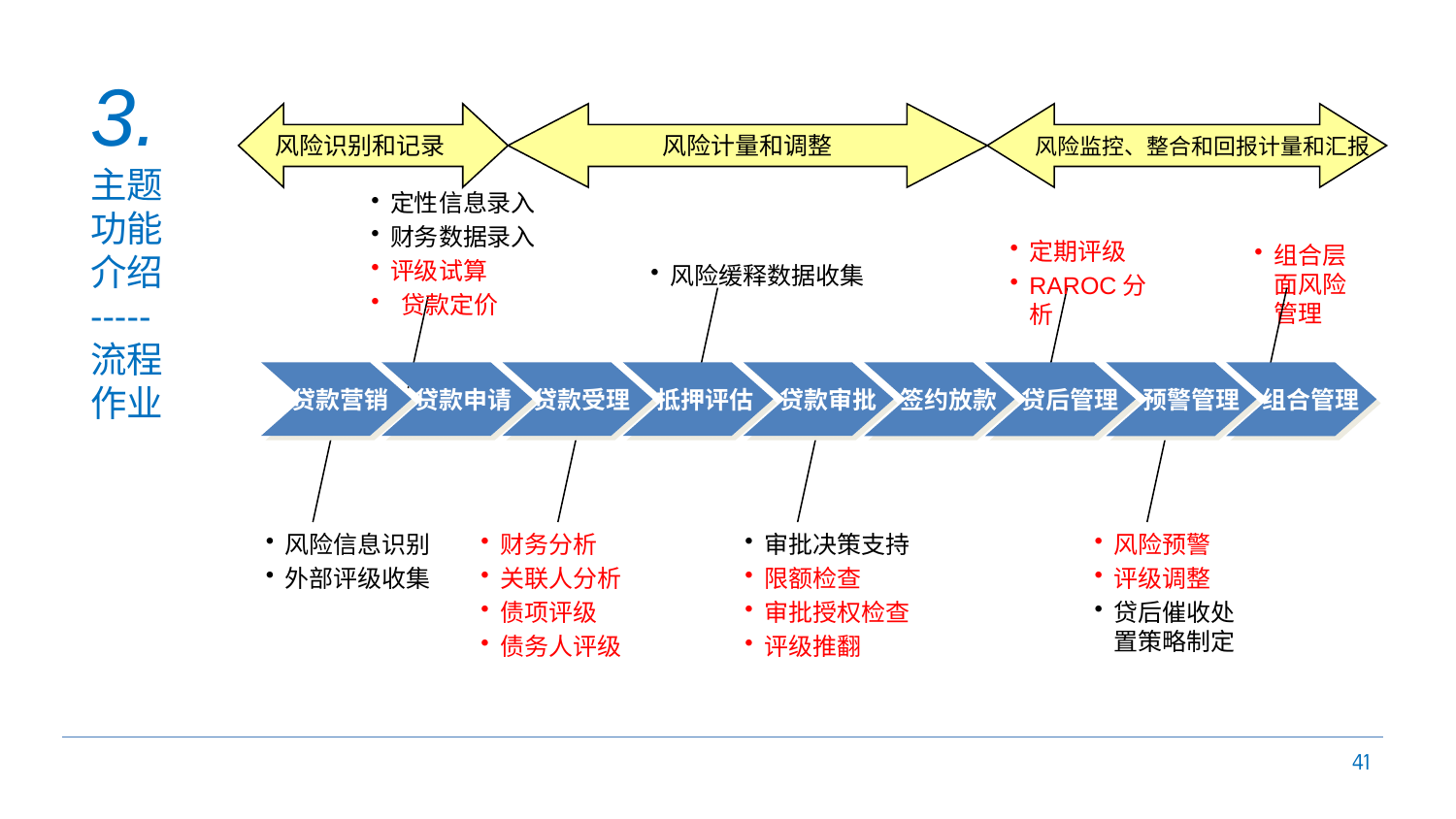

# 3. 主题 功能 介绍 ----- 流程 作业
风险识别和记录
风险计量和调整
风险监控、整合和回报计量和汇报
定性信息录入
财务数据录入
评级试算
 贷款定价
定期评级
RAROC分析
组合层面风险管理
风险缓释数据收集

贷款营销
贷款申请
贷款受理
抵押评估
贷款审批
签约放款
贷后管理
预警管理
组合管理

风险信息识别
外部评级收集

财务分析
关联人分析
债项评级
债务人评级
审批决策支持
限额检查
审批授权检查
评级推翻
风险预警
评级调整
贷后催收处置策略制定
41